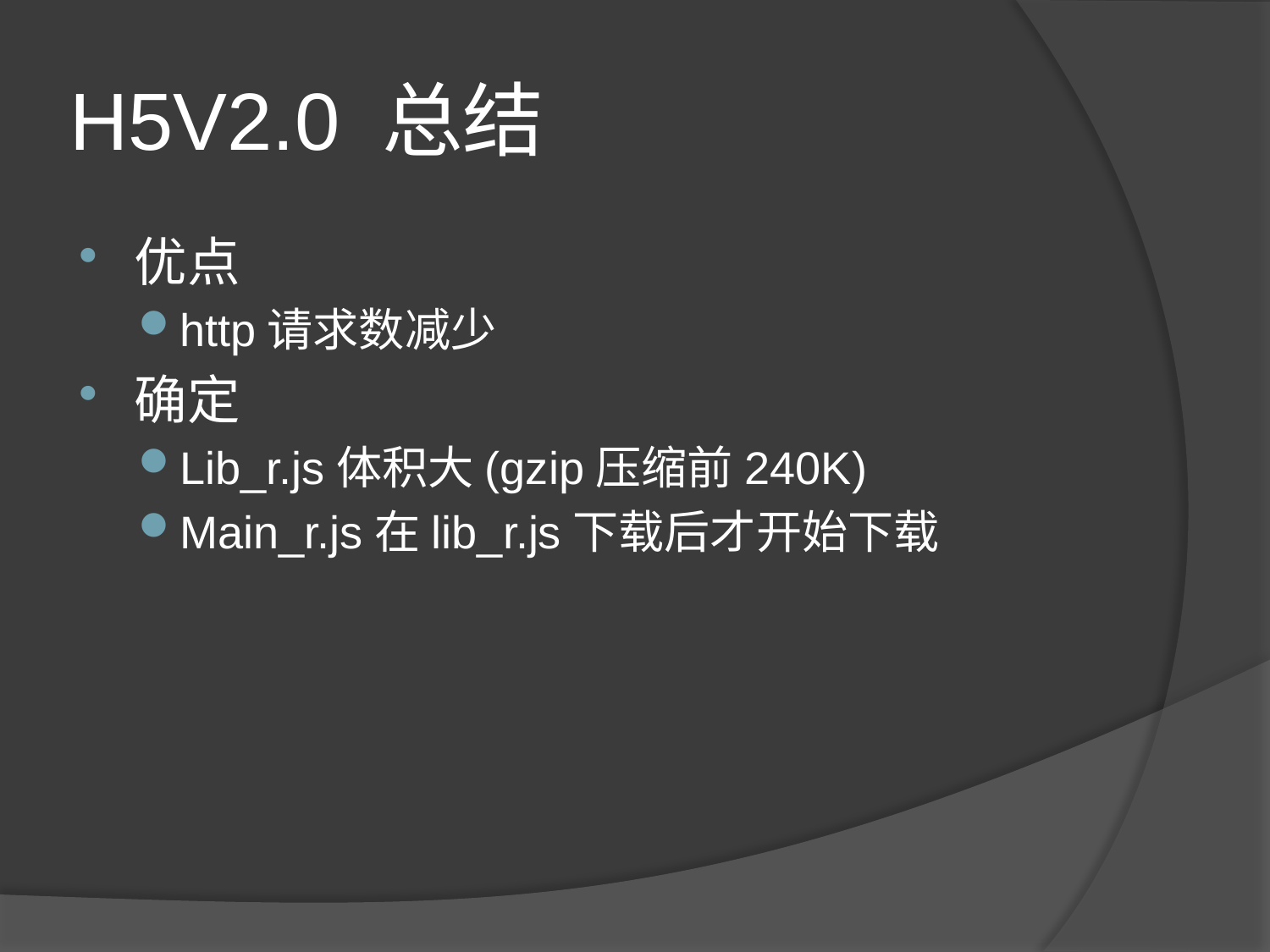

# H5V2.0 总结
优点
http请求数减少
确定
Lib_r.js体积大(gzip压缩前240K)
Main_r.js在lib_r.js下载后才开始下载